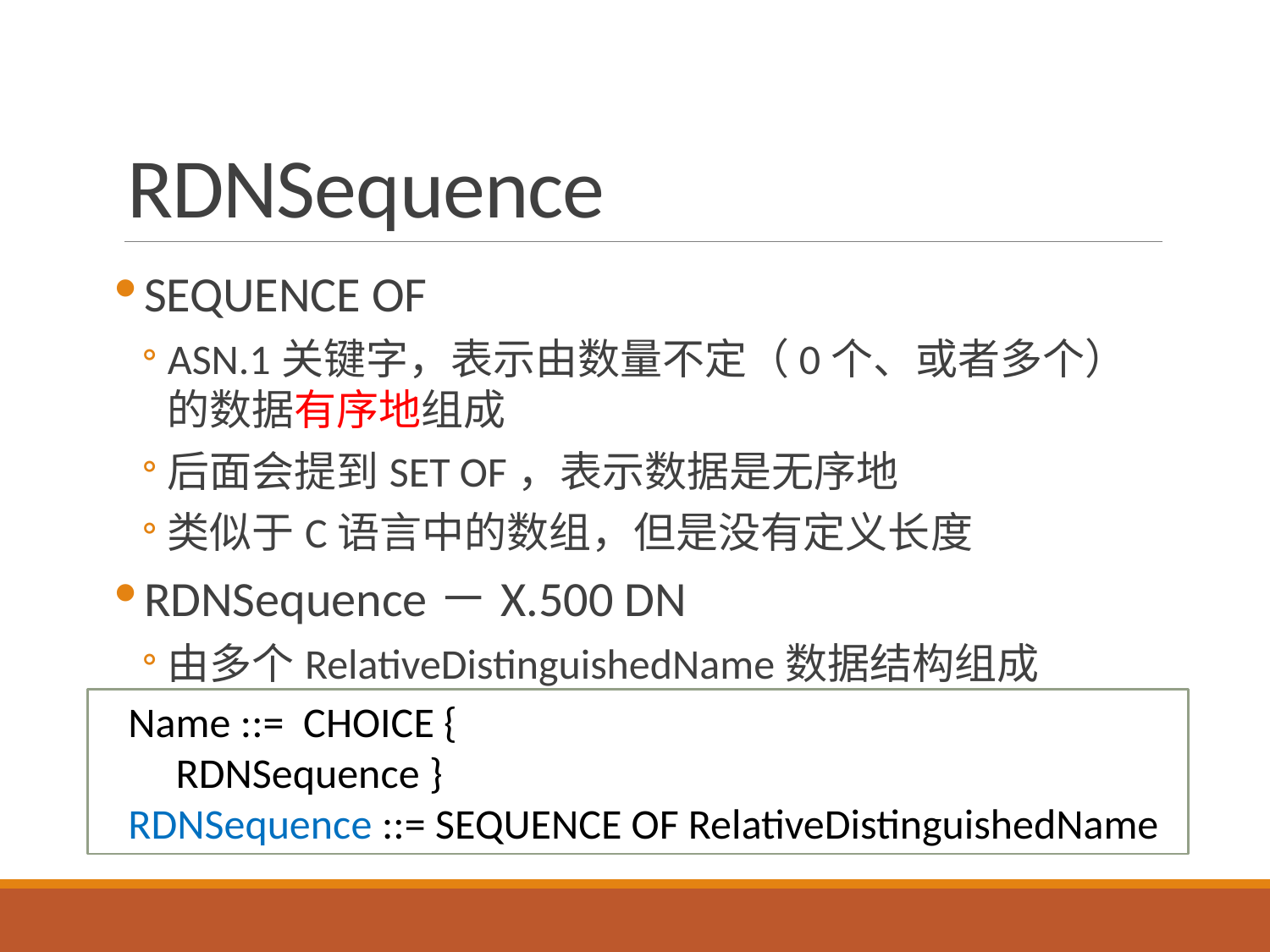

# RDNSequence
SEQUENCE OF
ASN.1关键字，表示由数量不定（0个、或者多个）的数据有序地组成
后面会提到SET OF，表示数据是无序地
类似于C语言中的数组，但是没有定义长度
RDNSequence－X.500 DN
由多个RelativeDistinguishedName数据结构组成
每个RelativeDistinguishedName，就表示X.500中的RDN
Name ::=  CHOICE {
     RDNSequence }
RDNSequence ::= SEQUENCE OF RelativeDistinguishedName
27